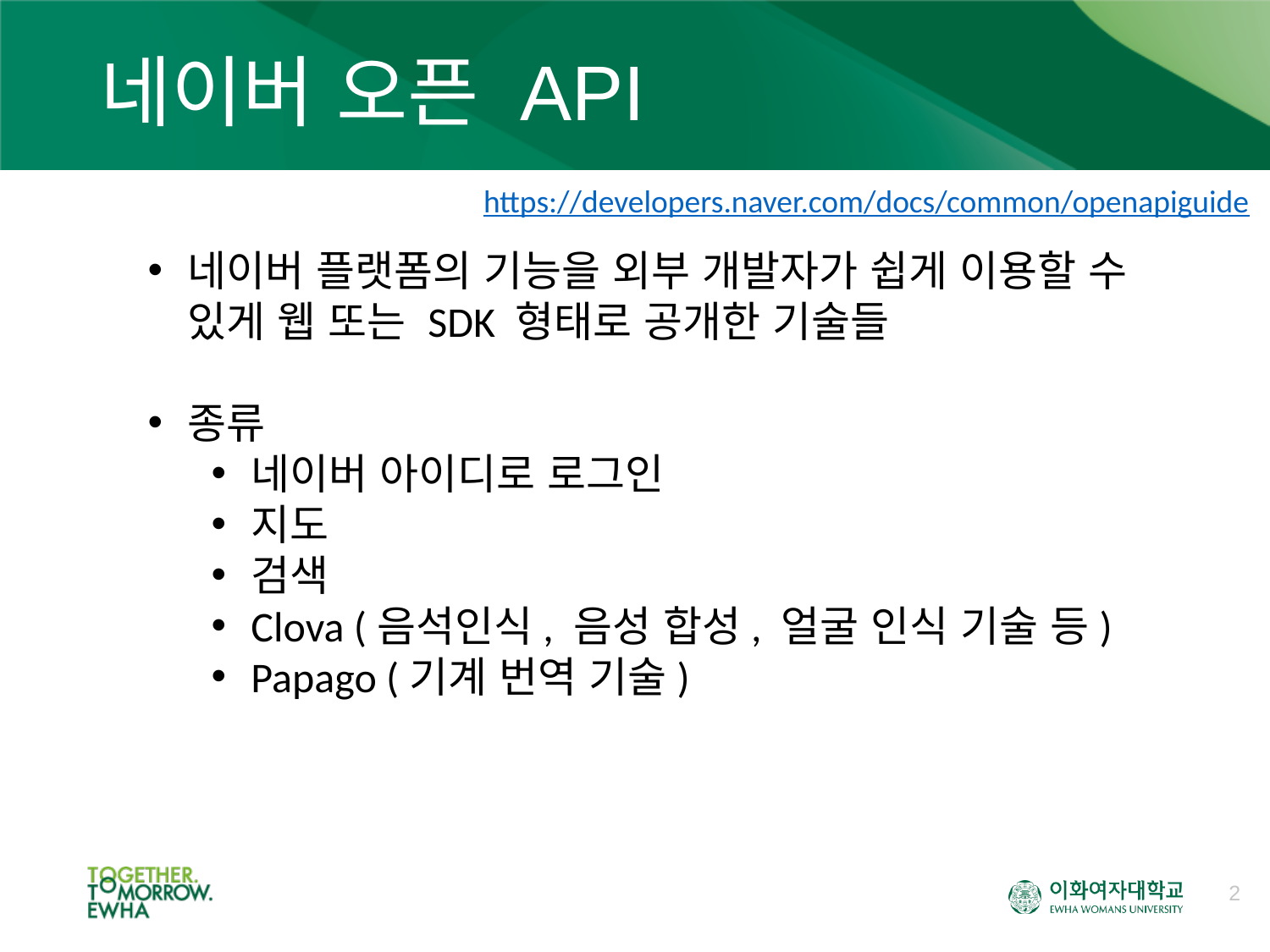

# 네이버 오픈 API
https://developers.naver.com/docs/common/openapiguide
네이버 플랫폼의 기능을 외부 개발자가 쉽게 이용할 수 있게 웹 또는 SDK 형태로 공개한 기술들

종류
네이버 아이디로 로그인
지도
검색
Clova (음석인식, 음성 합성, 얼굴 인식 기술 등)
Papago (기계 번역 기술)

2